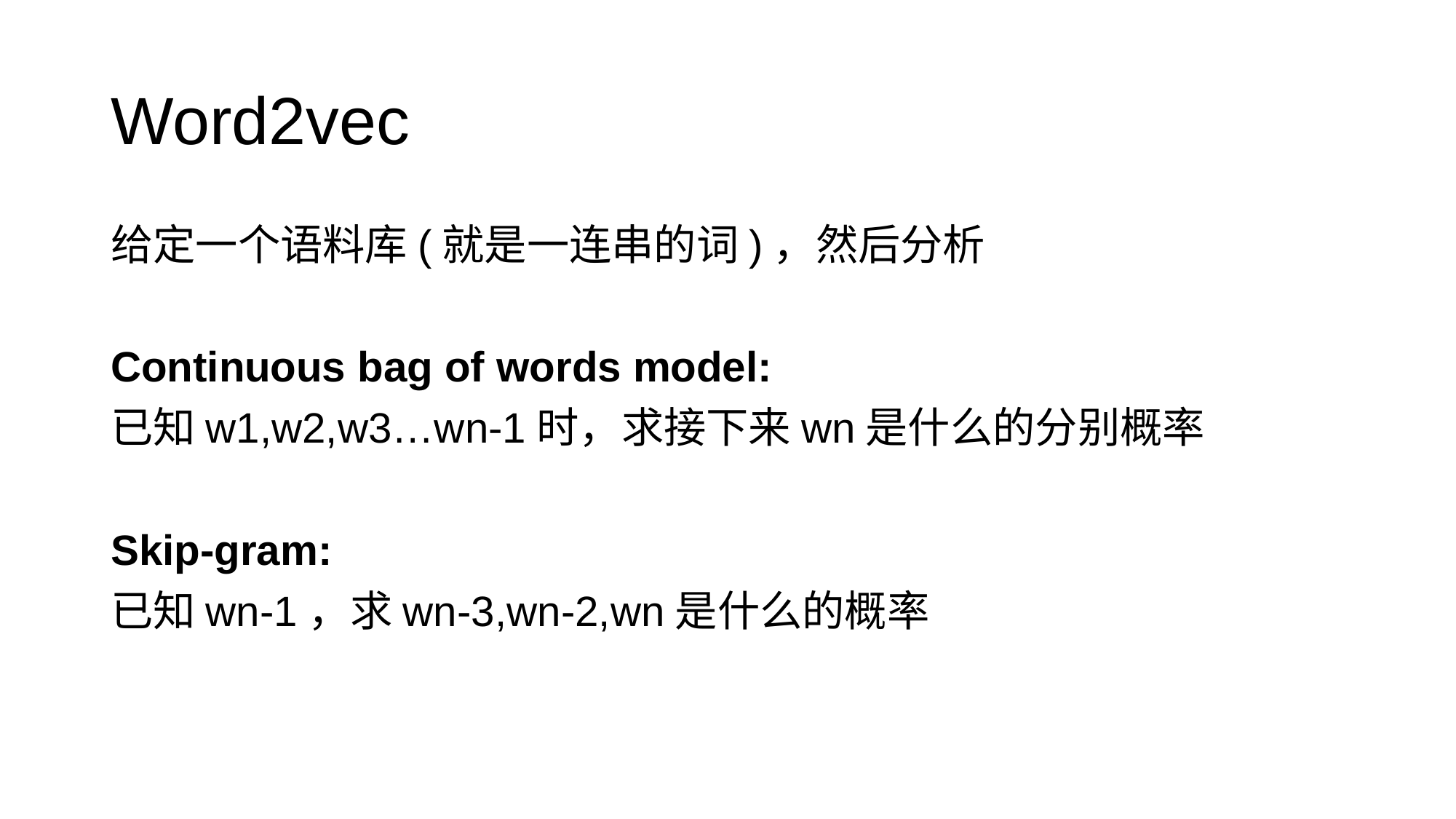

# Word2vec
给定一个语料库(就是一连串的词)，然后分析

Continuous bag of words model:
已知w1,w2,w3…wn-1时，求接下来wn是什么的分别概率

Skip-gram:
已知wn-1，求wn-3,wn-2,wn是什么的概率